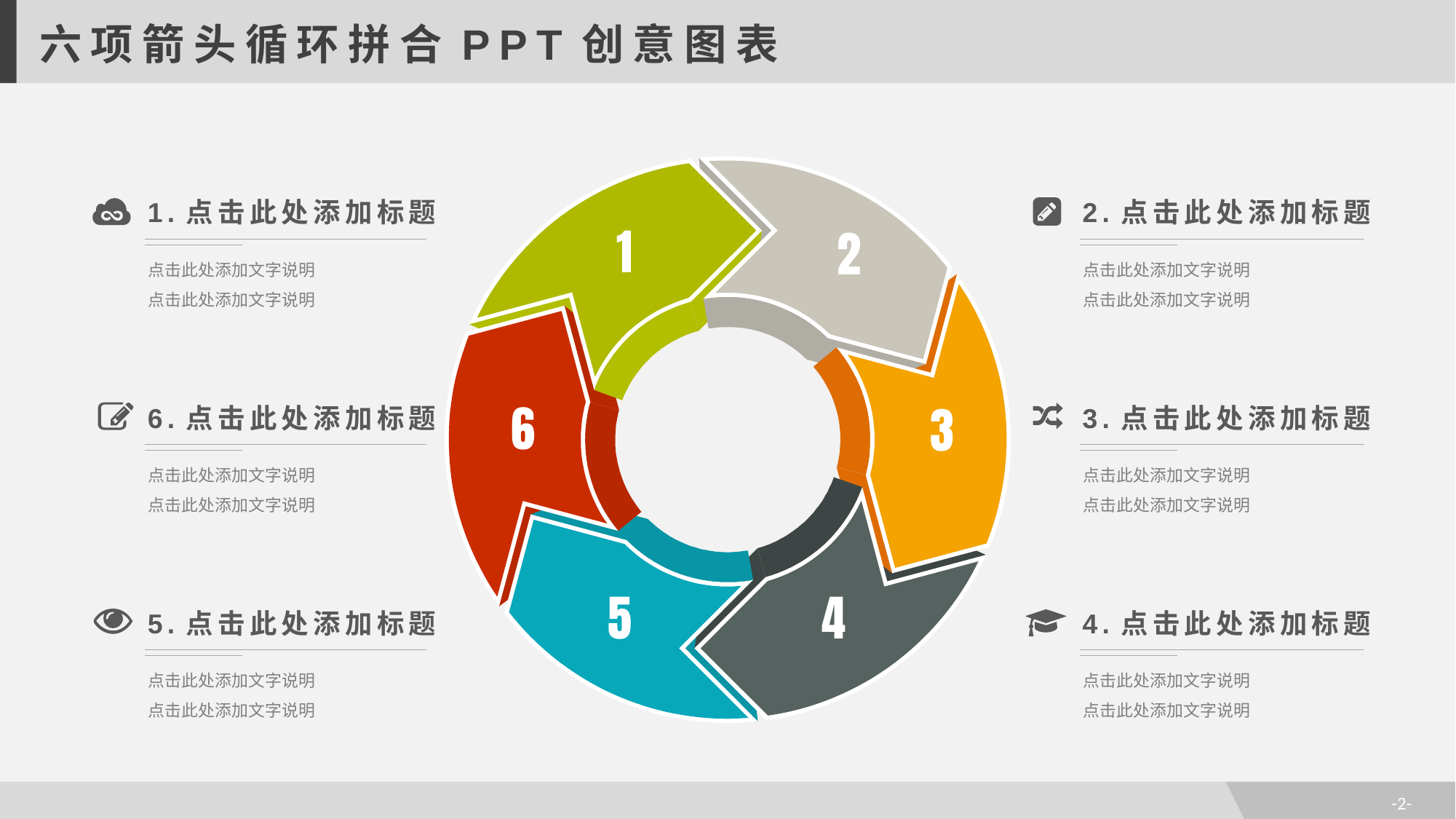

六项箭头循环拼合PPT创意图表

1.点击此处添加标题

点击此处添加文字说明
点击此处添加文字说明
2.点击此处添加标题

点击此处添加文字说明
点击此处添加文字说明
1
2
6.点击此处添加标题

点击此处添加文字说明
点击此处添加文字说明
3.点击此处添加标题

点击此处添加文字说明
点击此处添加文字说明
6
3
5
4
5.点击此处添加标题

点击此处添加文字说明
点击此处添加文字说明
4.点击此处添加标题

点击此处添加文字说明
点击此处添加文字说明
-2-